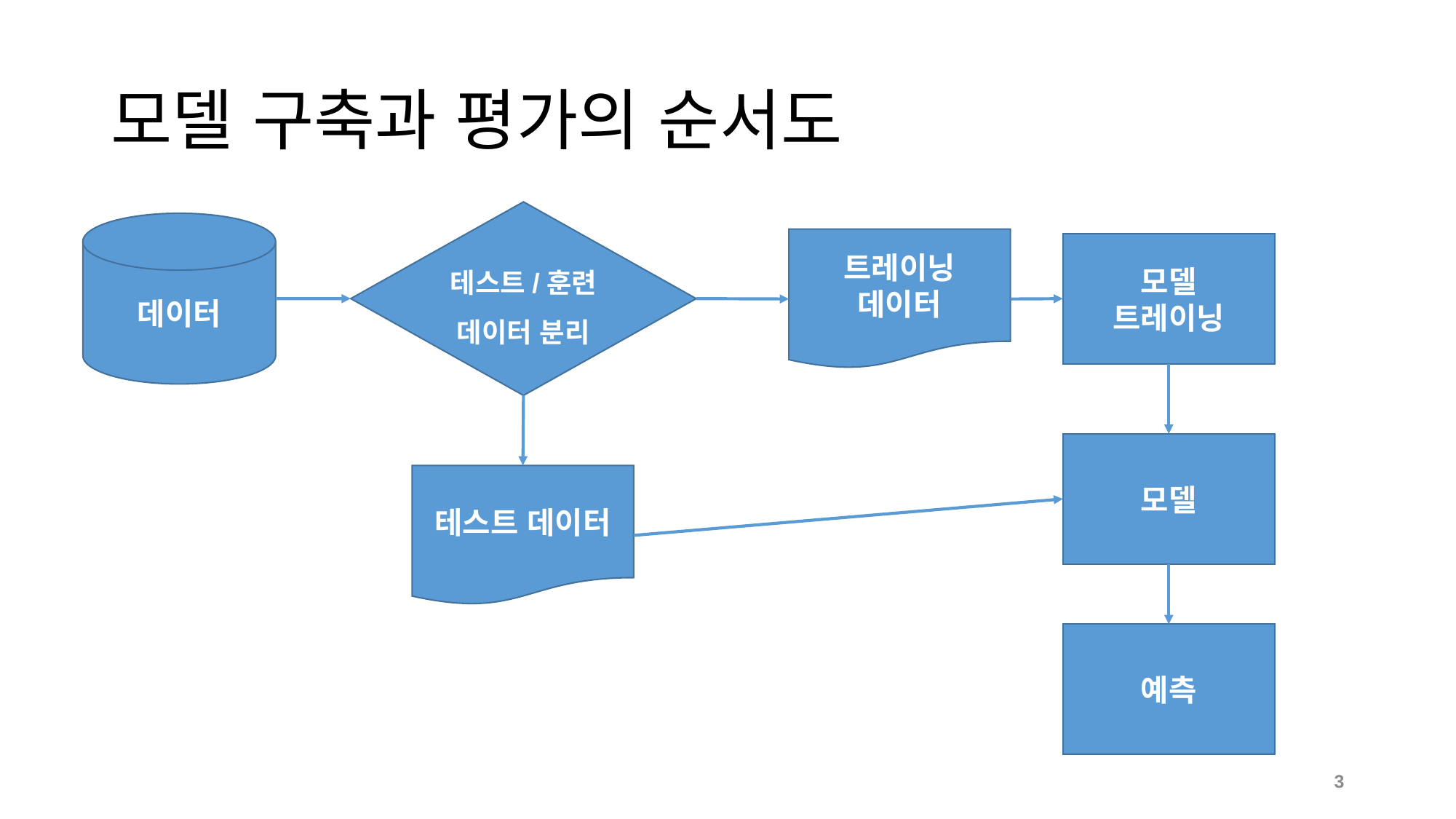

# 모델 구축과 평가의 순서도
테스트/훈련
데이터 분리
데이터
트레이닝
데이터
모델
트레이닝
모델
테스트 데이터
예측
3